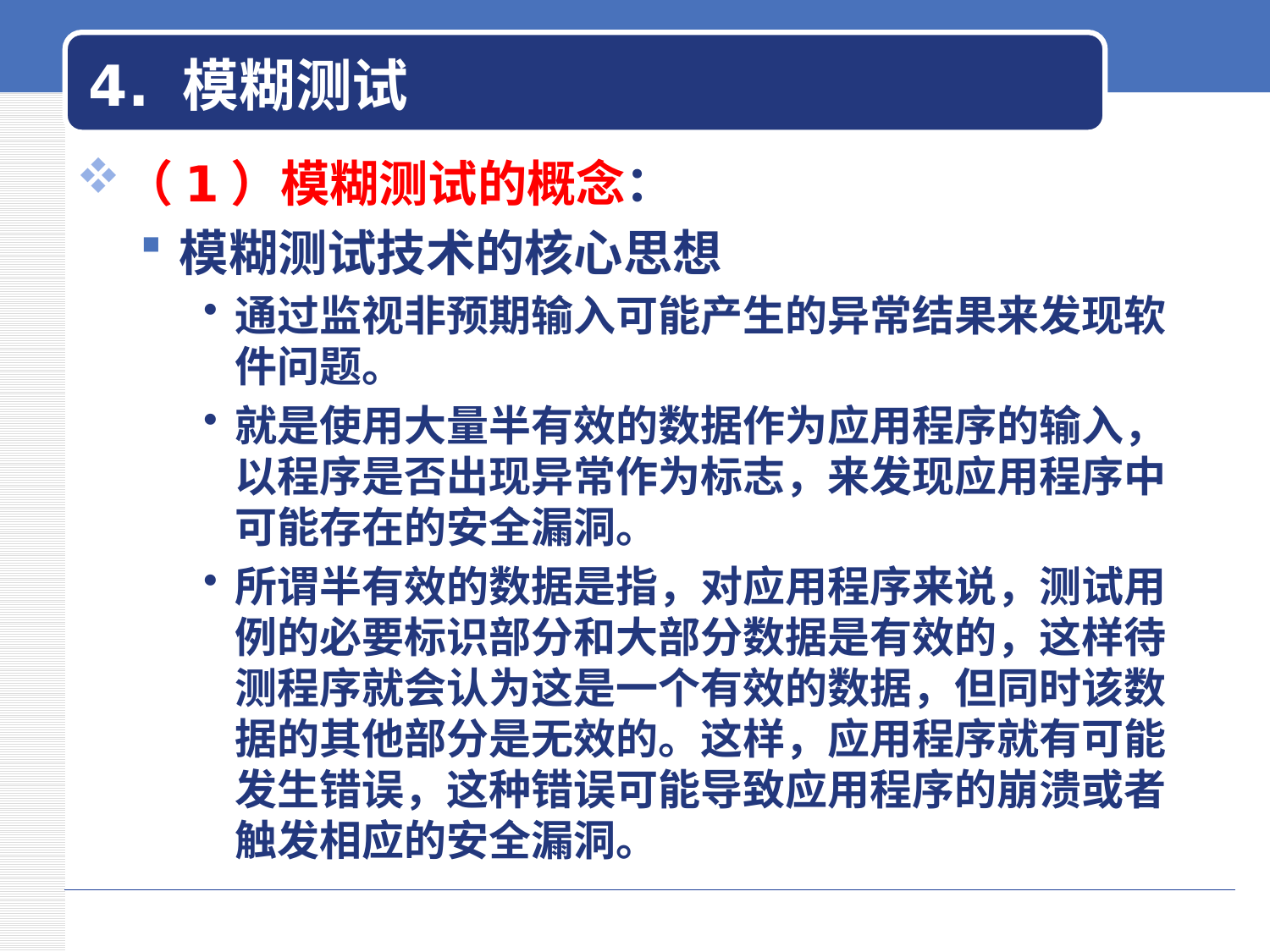

# 4. 模糊测试
（1）模糊测试的概念：
模糊测试技术的核心思想
通过监视非预期输入可能产生的异常结果来发现软件问题。
就是使用大量半有效的数据作为应用程序的输入，以程序是否出现异常作为标志，来发现应用程序中可能存在的安全漏洞。
所谓半有效的数据是指，对应用程序来说，测试用例的必要标识部分和大部分数据是有效的，这样待测程序就会认为这是一个有效的数据，但同时该数据的其他部分是无效的。这样，应用程序就有可能发生错误，这种错误可能导致应用程序的崩溃或者触发相应的安全漏洞。